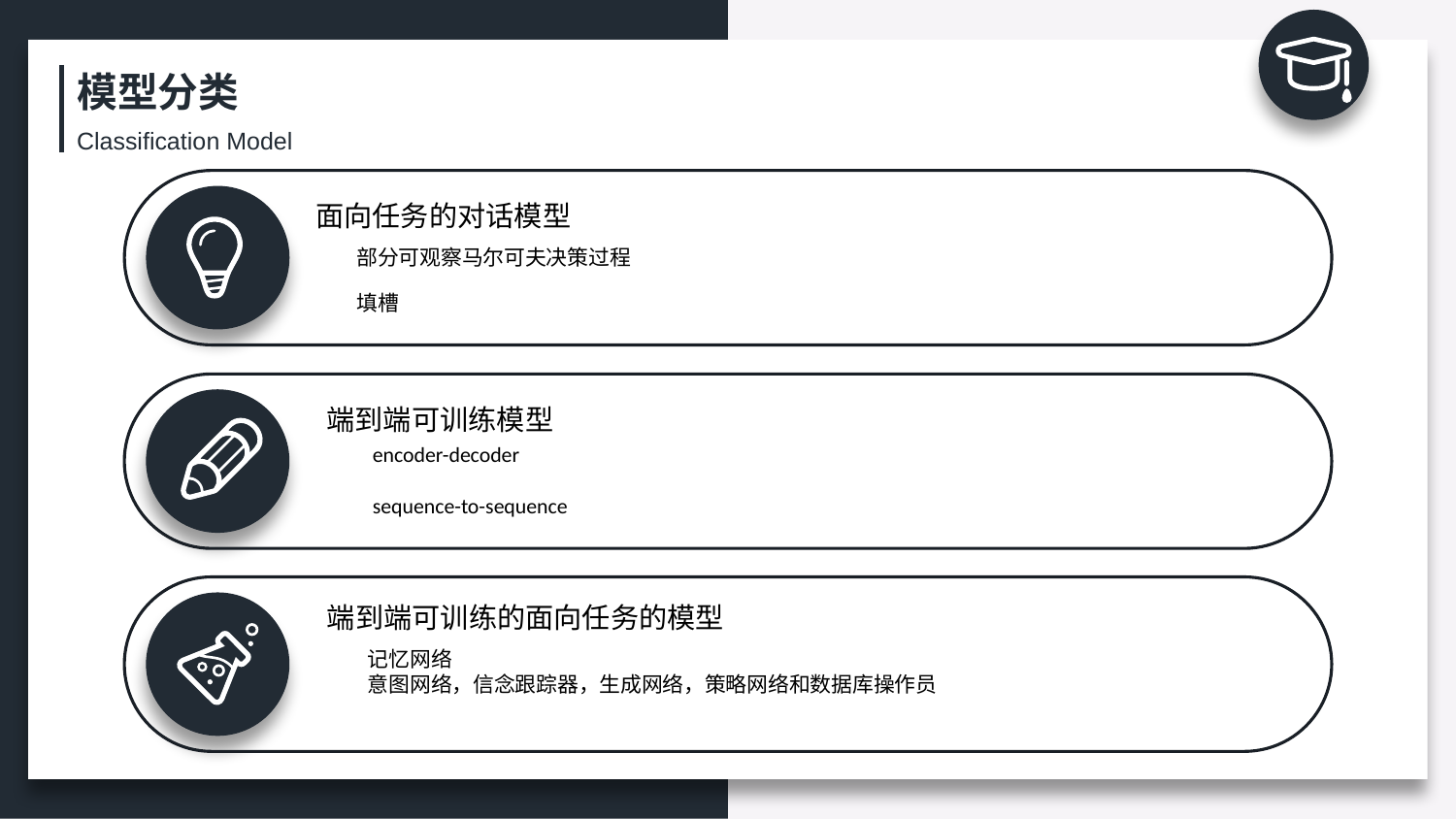

模型分类
Classification Model

面向任务的对话模型

　　部分可观察马尔可夫决策过程
　　填槽

端到端可训练模型

　　encoder-decoder
　　sequence-to-sequence

端到端可训练的面向任务的模型

　　记忆网络
　　意图网络，信念跟踪器，生成网络，策略网络和数据库操作员